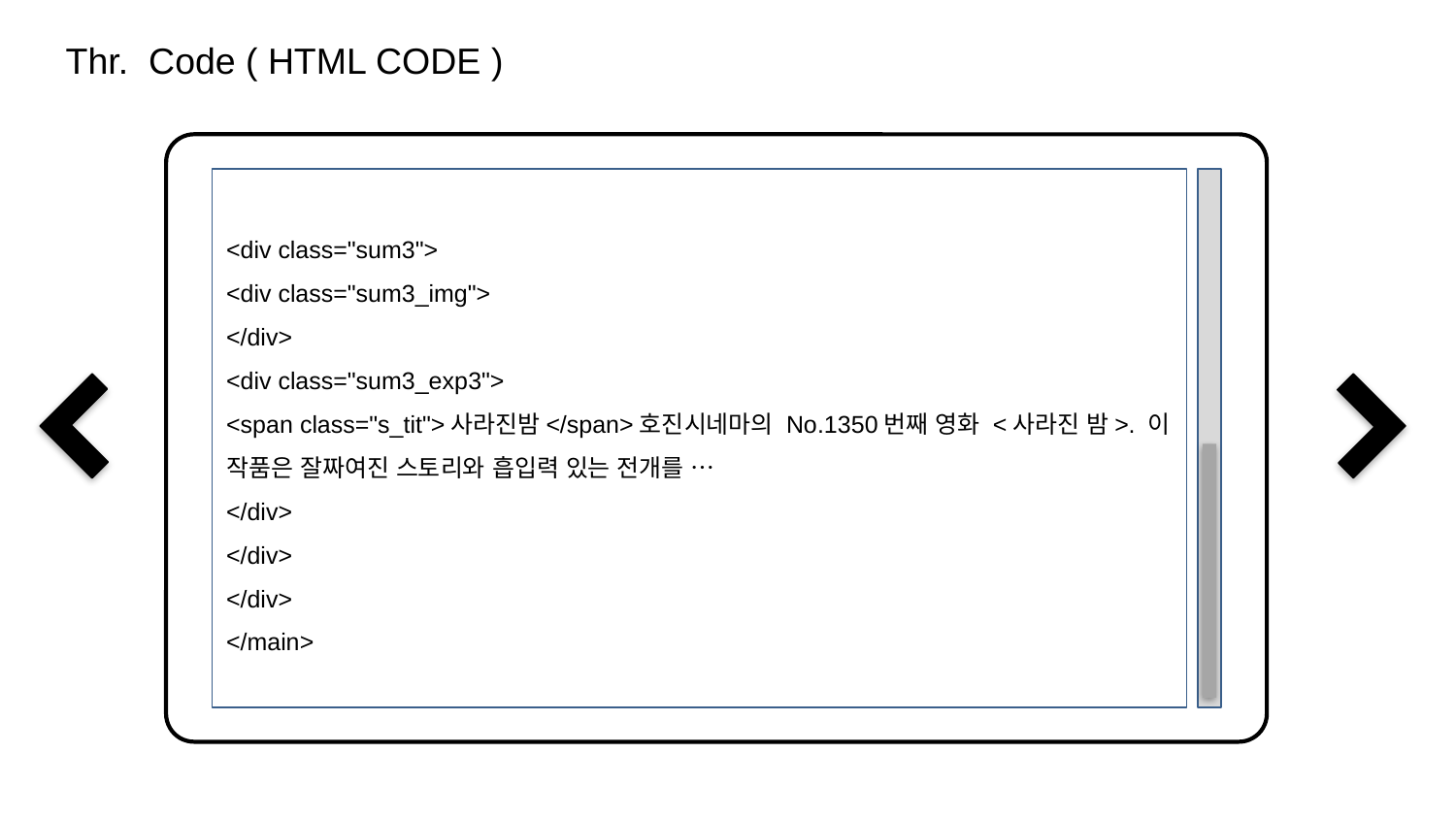

Thr.  Code ( HTML CODE )

<div class="sum3">
<div class="sum3_img">
</div>
<div class="sum3_exp3">
<span class="s_tit">사라진밤</span>호진시네마의 No.1350번째 영화 <사라진 밤>. 이 작품은 잘짜여진 스토리와 흡입력 있는 전개를 …
</div>
</div>
</div>
</main>